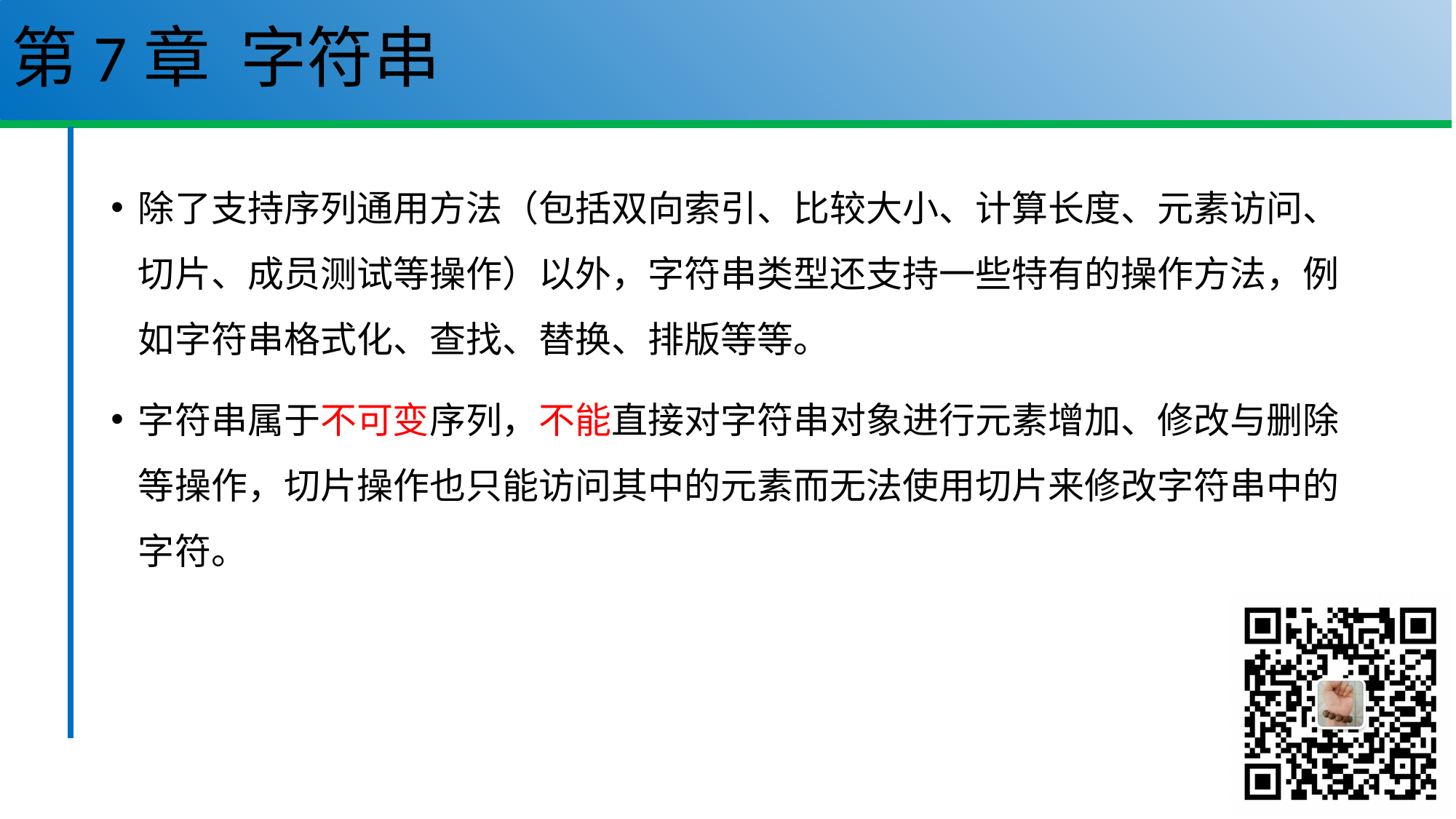

# 第7章  字符串
除了支持序列通用方法（包括双向索引、比较大小、计算长度、元素访问、切片、成员测试等操作）以外，字符串类型还支持一些特有的操作方法，例如字符串格式化、查找、替换、排版等等。
字符串属于不可变序列，不能直接对字符串对象进行元素增加、修改与删除等操作，切片操作也只能访问其中的元素而无法使用切片来修改字符串中的字符。
3